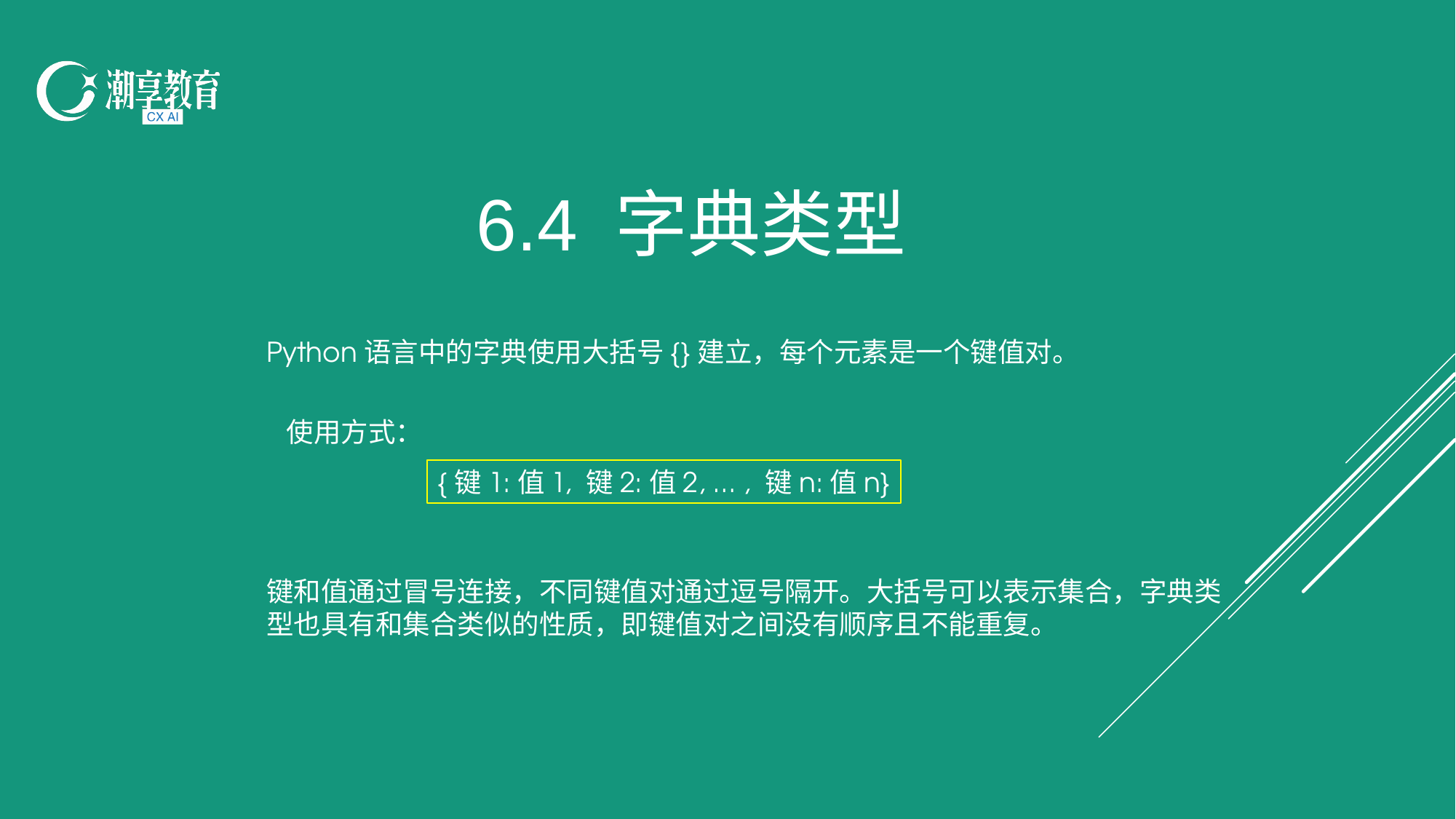

6.4 字典类型
Python语言中的字典使用大括号{}建立，每个元素是一个键值对。
使用方式：
{键1:值1, 键2:值2, … , 键n:值n}
键和值通过冒号连接，不同键值对通过逗号隔开。大括号可以表示集合，字典类型也具有和集合类似的性质，即键值对之间没有顺序且不能重复。